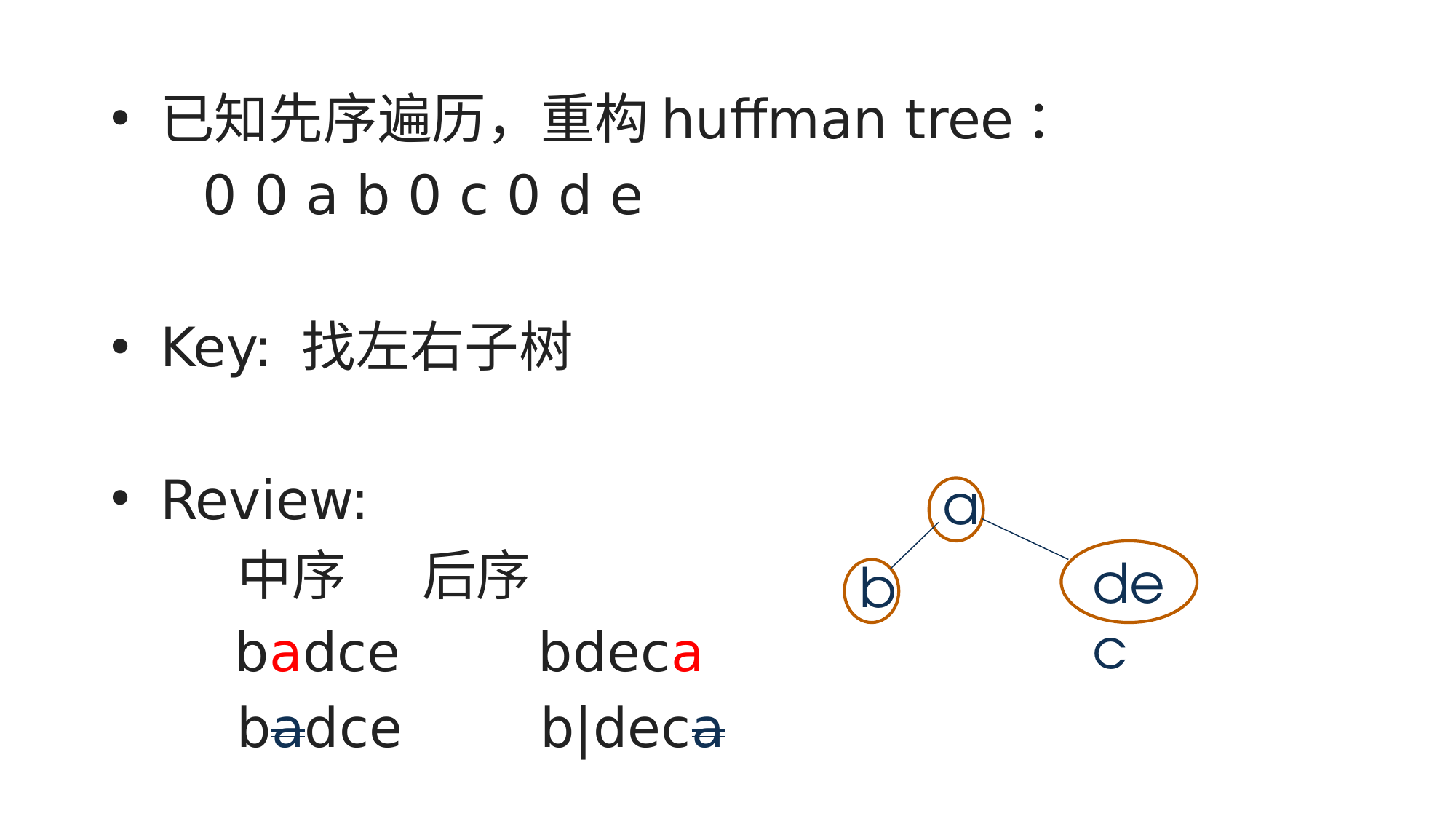

已知先序遍历，重构huffman tree：
	0 0 a b 0 c 0 d e

Key: 找左右子树

Review:
 	  中序	   后序
	 badce        bdeca
	  badce        b|deca
a

dec
b